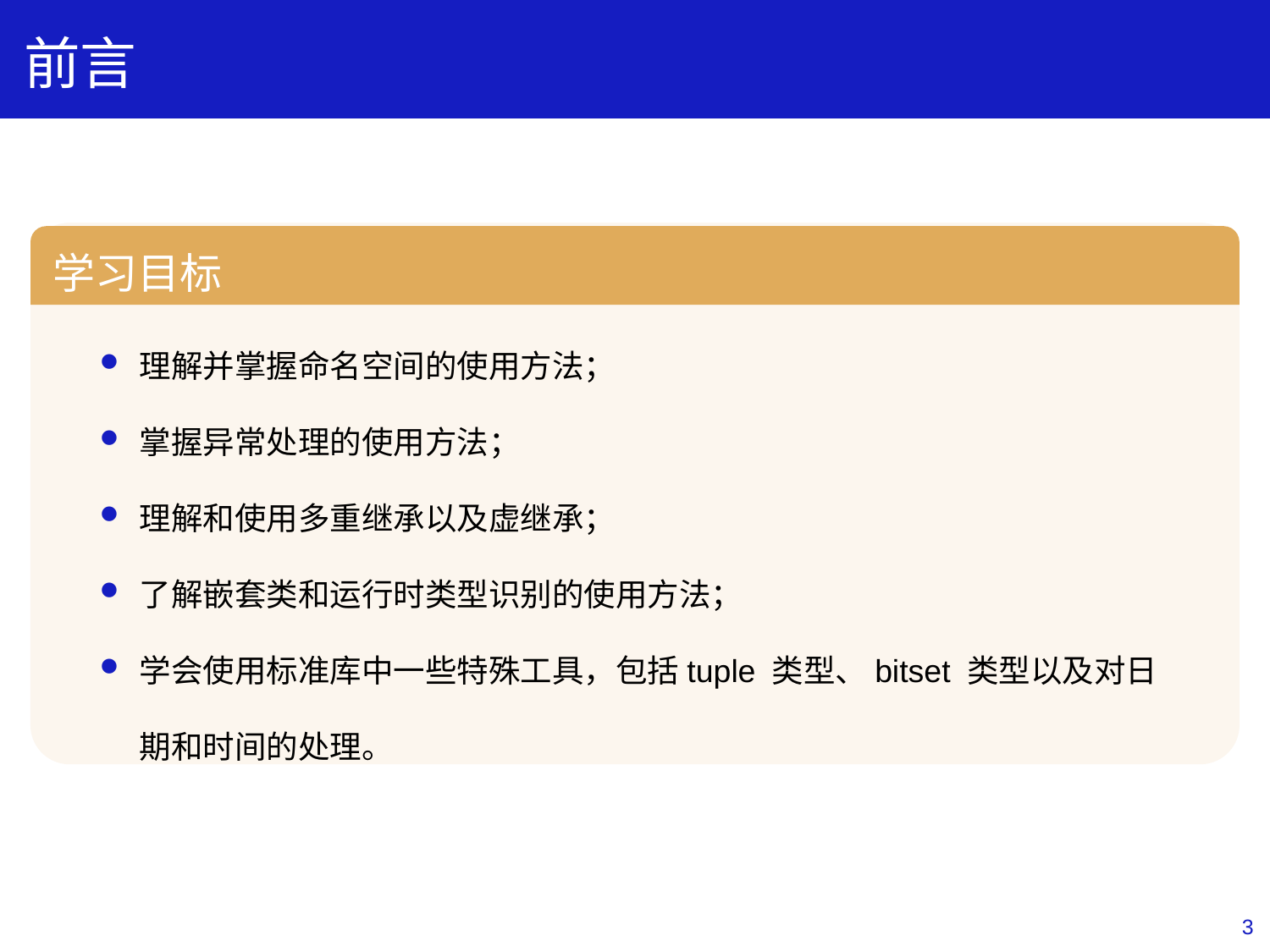

前言

学习目标
理解并掌握命名空间的使用方法；
掌握异常处理的使用方法；
理解和使用多重继承以及虚继承；
了解嵌套类和运行时类型识别的使用方法；
学会使用标准库中一些特殊工具，包括tuple 类型、bitset 类型以及对日期和时间的处理。
3